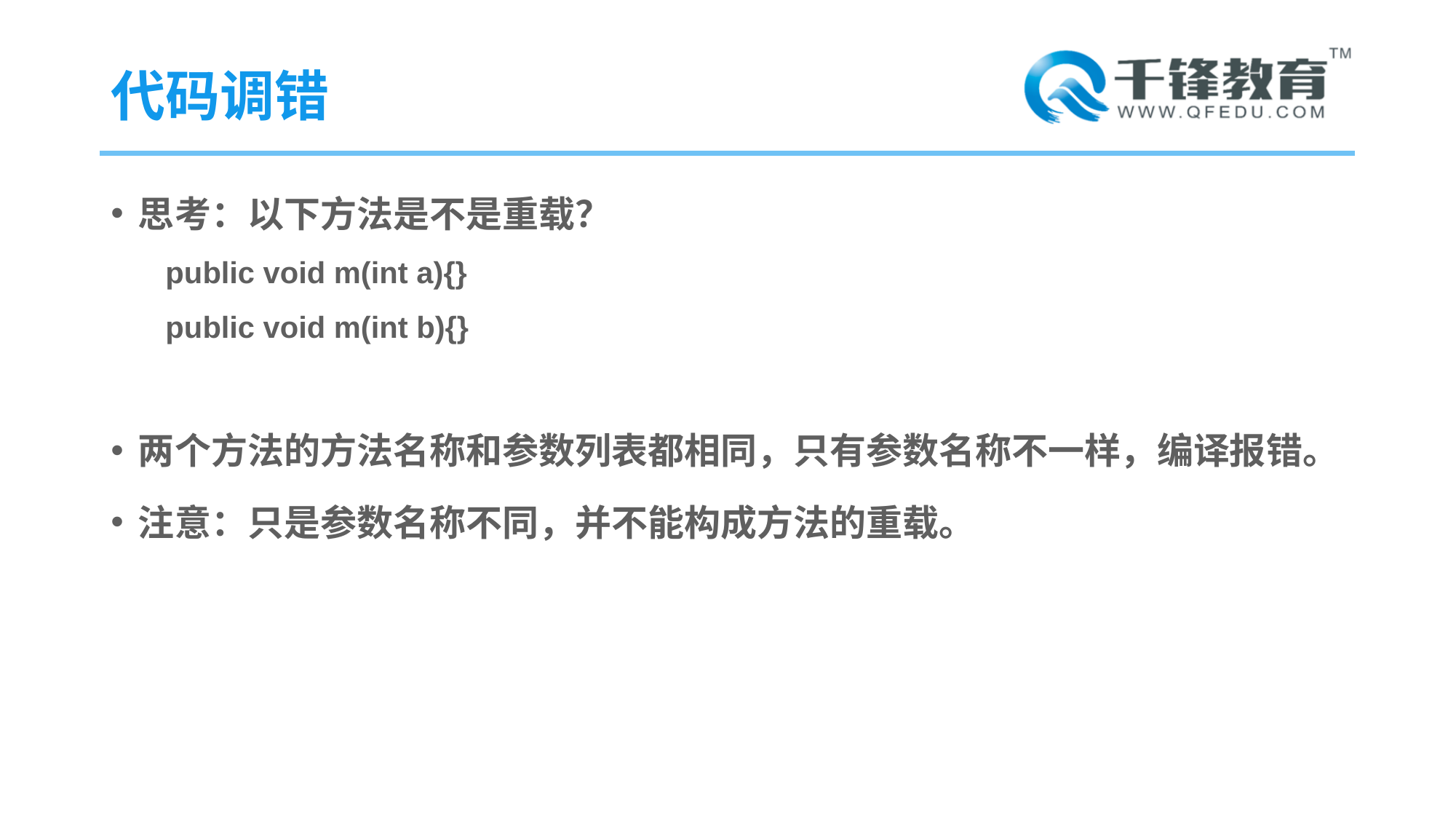

# 代码调错
思考：以下方法是不是重载？
public void m(int a){}
public void m(int b){}

两个方法的方法名称和参数列表都相同，只有参数名称不一样，编译报错。
注意：只是参数名称不同，并不能构成方法的重载。